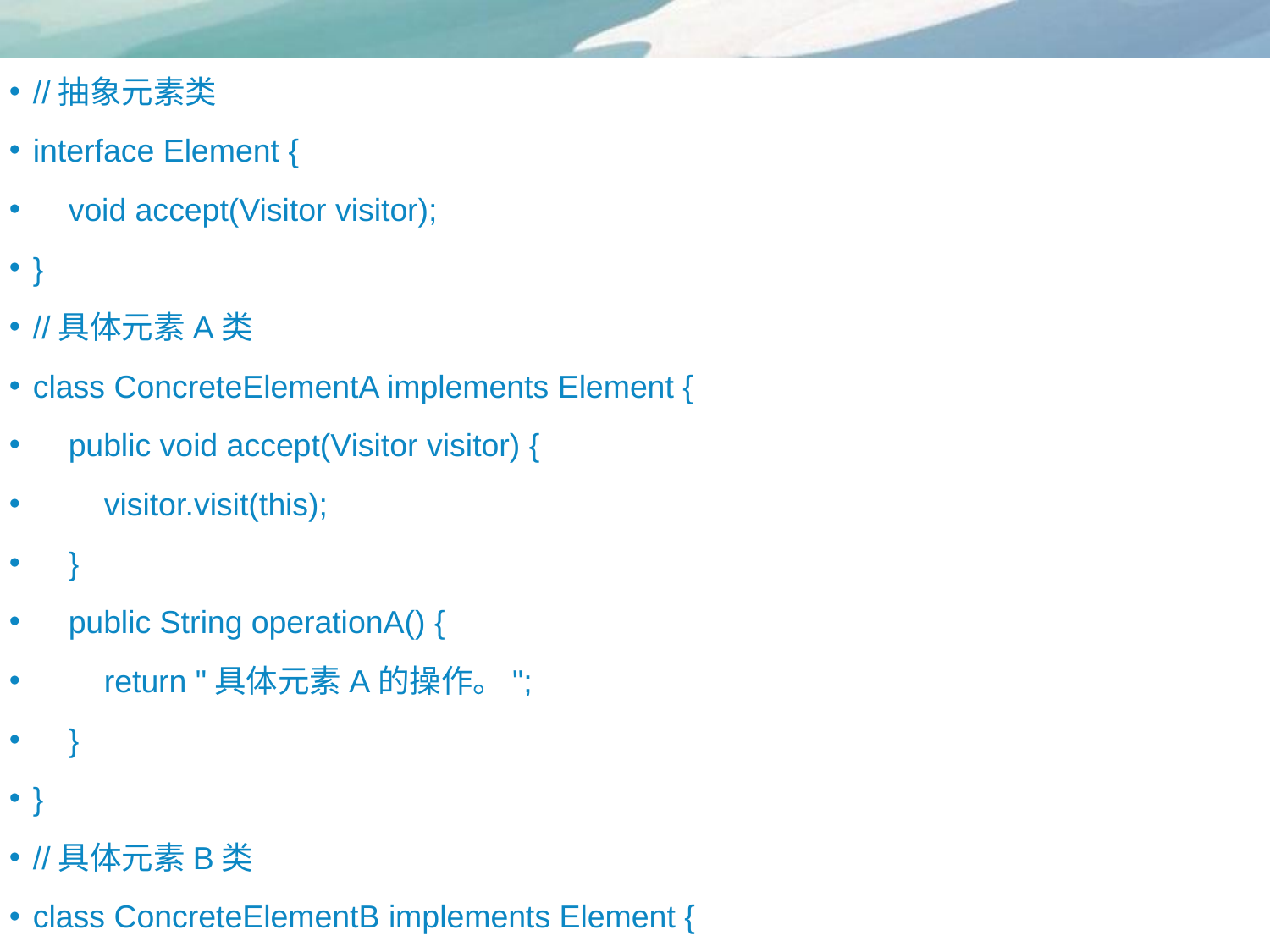

//抽象元素类
interface Element {
    void accept(Visitor visitor);
}
//具体元素A类
class ConcreteElementA implements Element {
    public void accept(Visitor visitor) {
        visitor.visit(this);
    }
    public String operationA() {
        return "具体元素A的操作。";
    }
}
//具体元素B类
class ConcreteElementB implements Element {